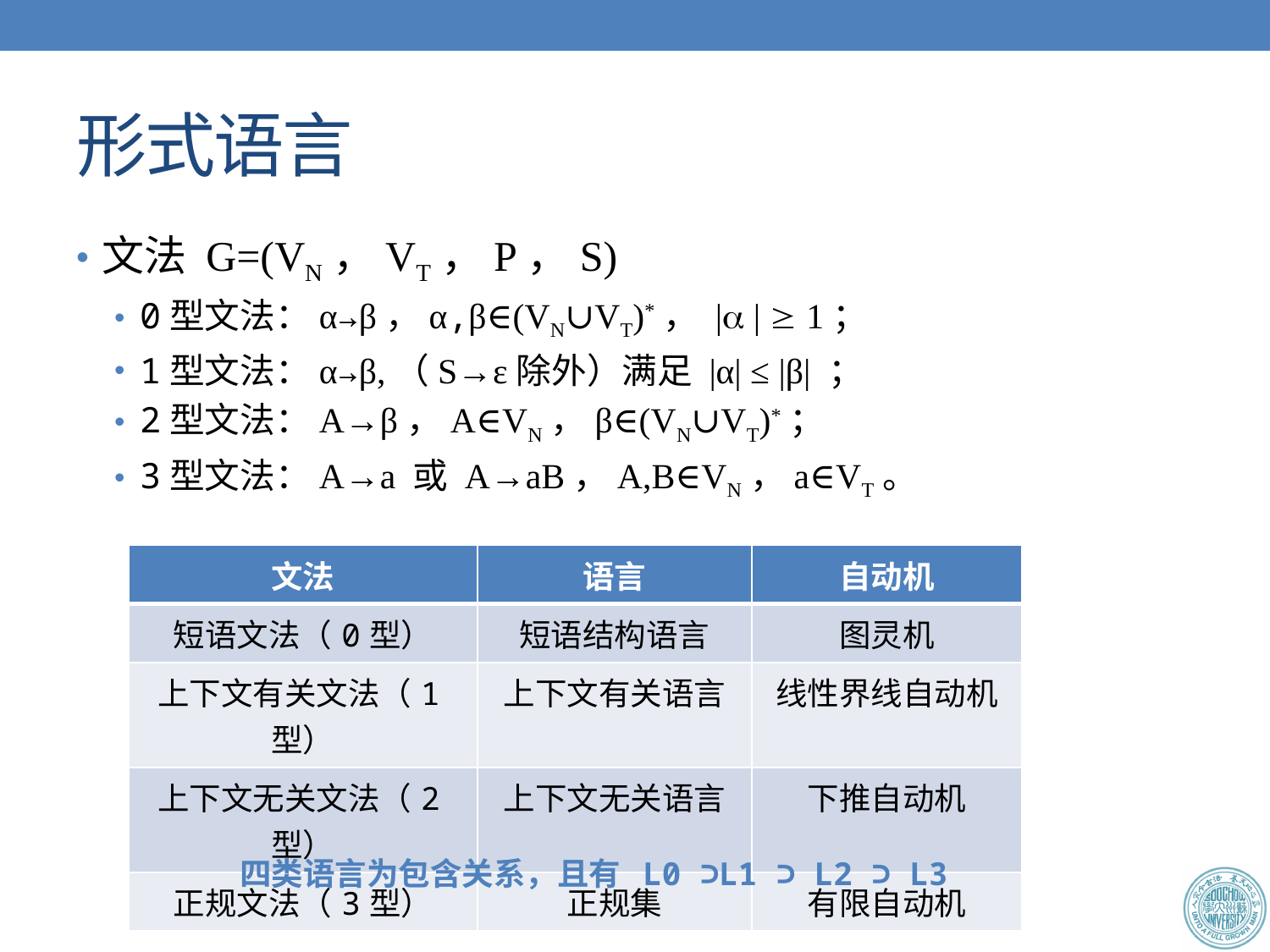

# 形式语言
文法 G=(VN，VT，P，S)
0型文法：α→β，α,β∈(VN∪VT)*， |α | ≥ 1；
1型文法：α→β,（S→ε除外）满足 |α| ≤ |β| ；
2型文法：A→β，A∈VN，β∈(VN∪VT)*；
3型文法：A→a 或 A→aB，A,B∈VN，a∈VT。
| 文法 | 语言 | 自动机 |
| --- | --- | --- |
| 短语文法（0型） | 短语结构语言 | 图灵机 |
| 上下文有关文法（1型） | 上下文有关语言 | 线性界线自动机 |
| 上下文无关文法（2型） | 上下文无关语言 | 下推自动机 |
| 正规文法（3型） | 正规集 | 有限自动机 |
四类语言为包含关系，且有  L0 ⊃L1 ⊃ L2 ⊃ L3